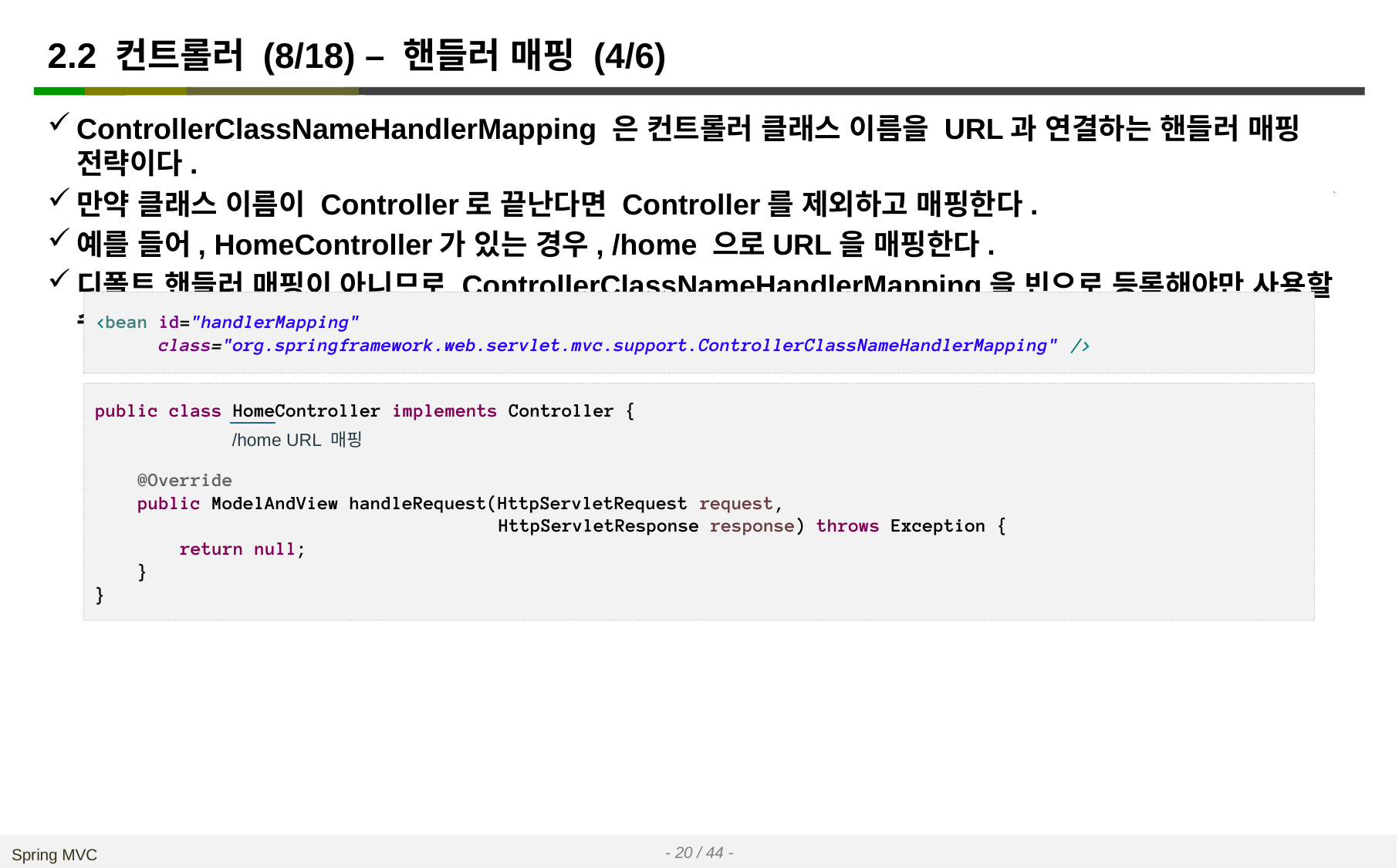

# 2.2 컨트롤러 (8/18) – 핸들러 매핑 (4/6)
ControllerClassNameHandlerMapping 은 컨트롤러 클래스 이름을 URL과 연결하는 핸들러 매핑 전략이다.
만약 클래스 이름이 Controller로 끝난다면 Controller를 제외하고 매핑한다.
예를 들어, HomeController가 있는 경우, /home 으로URL을 매핑한다.
디폴트 핸들러 매핑이 아니므로 ControllerClassNameHandlerMapping을 빈으로 등록해야만 사용할 수 있다.
<bean id="handlerMapping"
      class="org.springframework.web.servlet.mvc.support.ControllerClassNameHandlerMapping" />
public class HomeController implements Controller {

    @Override
    public ModelAndView handleRequest(HttpServletRequest request,
                                      HttpServletResponse response) throws Exception {
        return null;
    }
}

/home URL 매핑